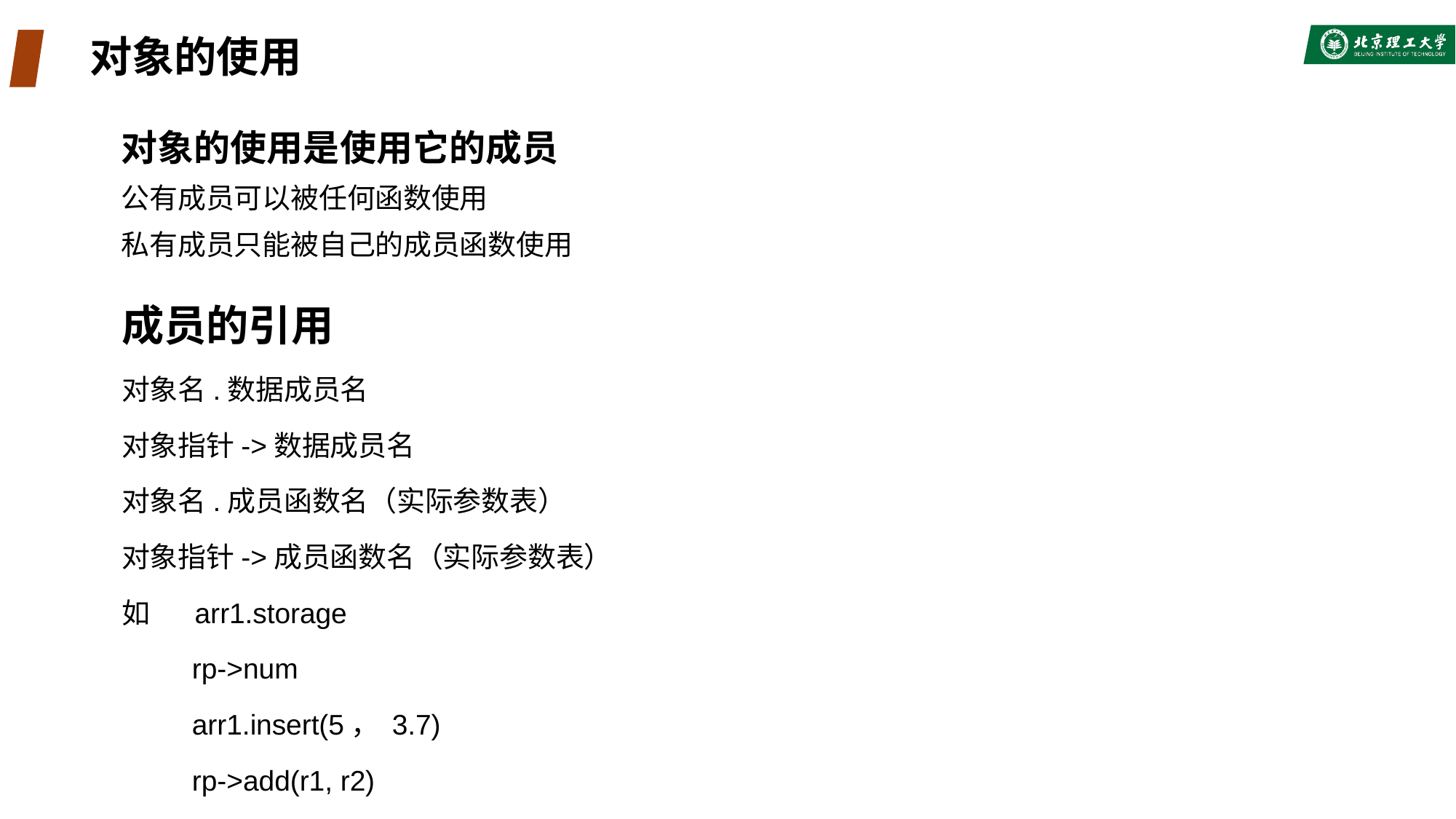

# 对象的使用
对象的使用是使用它的成员
公有成员可以被任何函数使用
私有成员只能被自己的成员函数使用
成员的引用
对象名.数据成员名
对象指针->数据成员名
对象名.成员函数名（实际参数表）
对象指针->成员函数名（实际参数表）
如      arr1.storage
         rp->num
         arr1.insert(5， 3.7)
         rp->add(r1, r2)